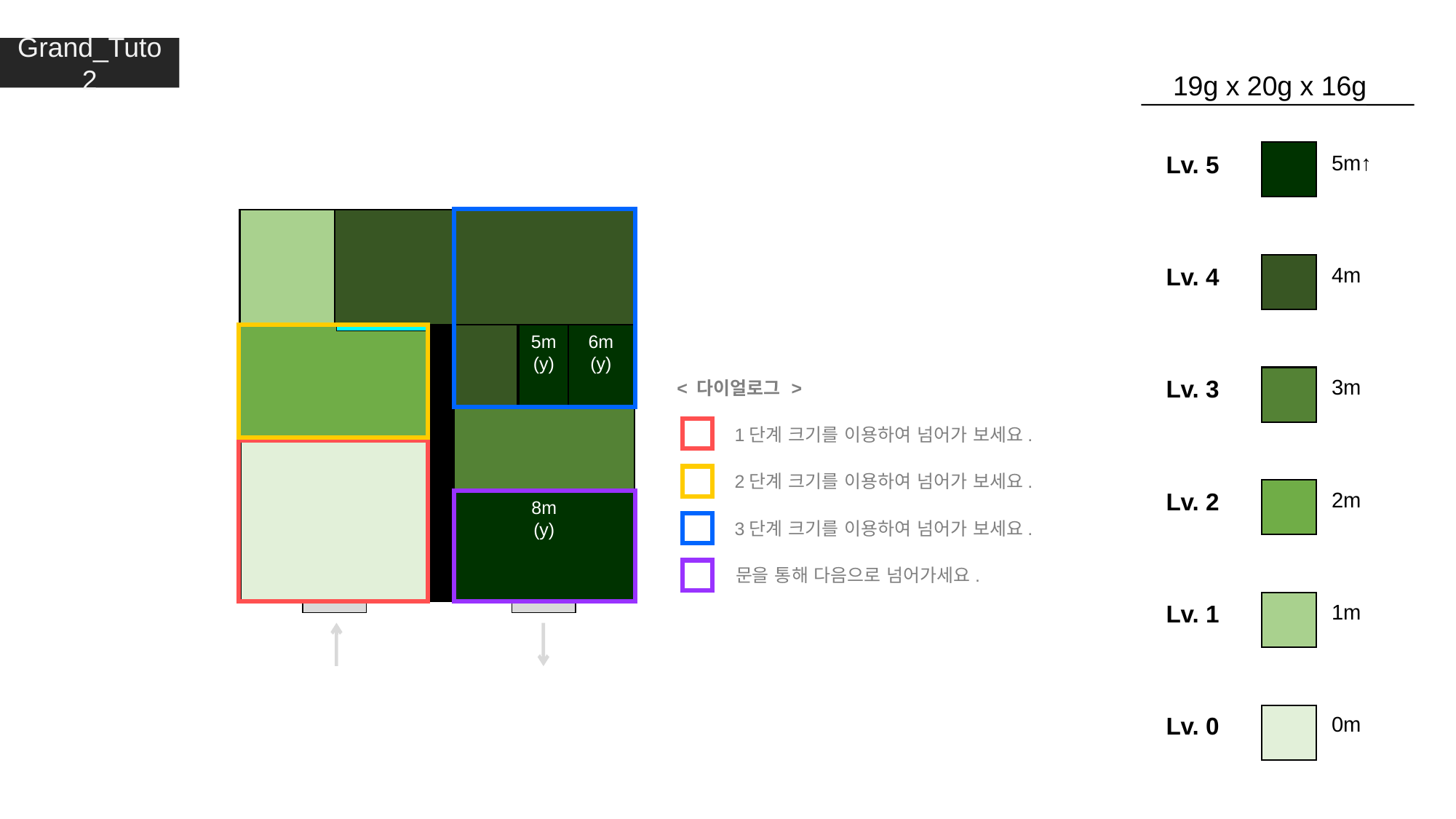

Grand_Tuto2
19g x 20g x 16g

Lv. 5
5m↑

Lv. 4
4m

5m
(y)
6m
(y)

Lv. 3
3m
< 다이얼로그 >

1단계 크기를 이용하여 넘어가 보세요.

2단계 크기를 이용하여 넘어가 보세요.

Lv. 2
2m

8m
(y)
3단계 크기를 이용하여 넘어가 보세요.

문을 통해 다음으로 넘어가세요.

Lv. 1
1m

Lv. 0

0m